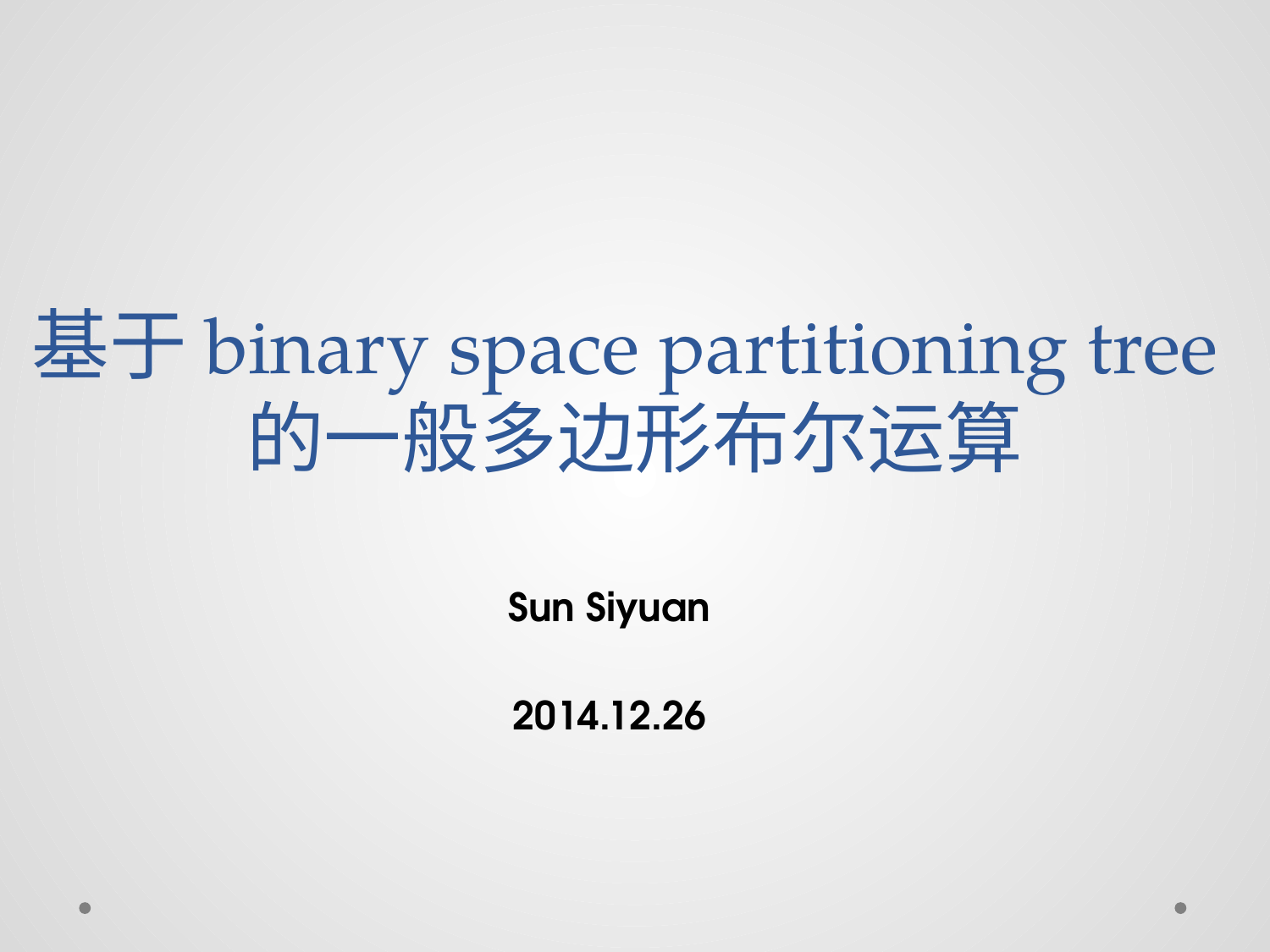

# 基于binary space partitioning tree的一般多边形布尔运算
Sun Siyuan

2014.12.26